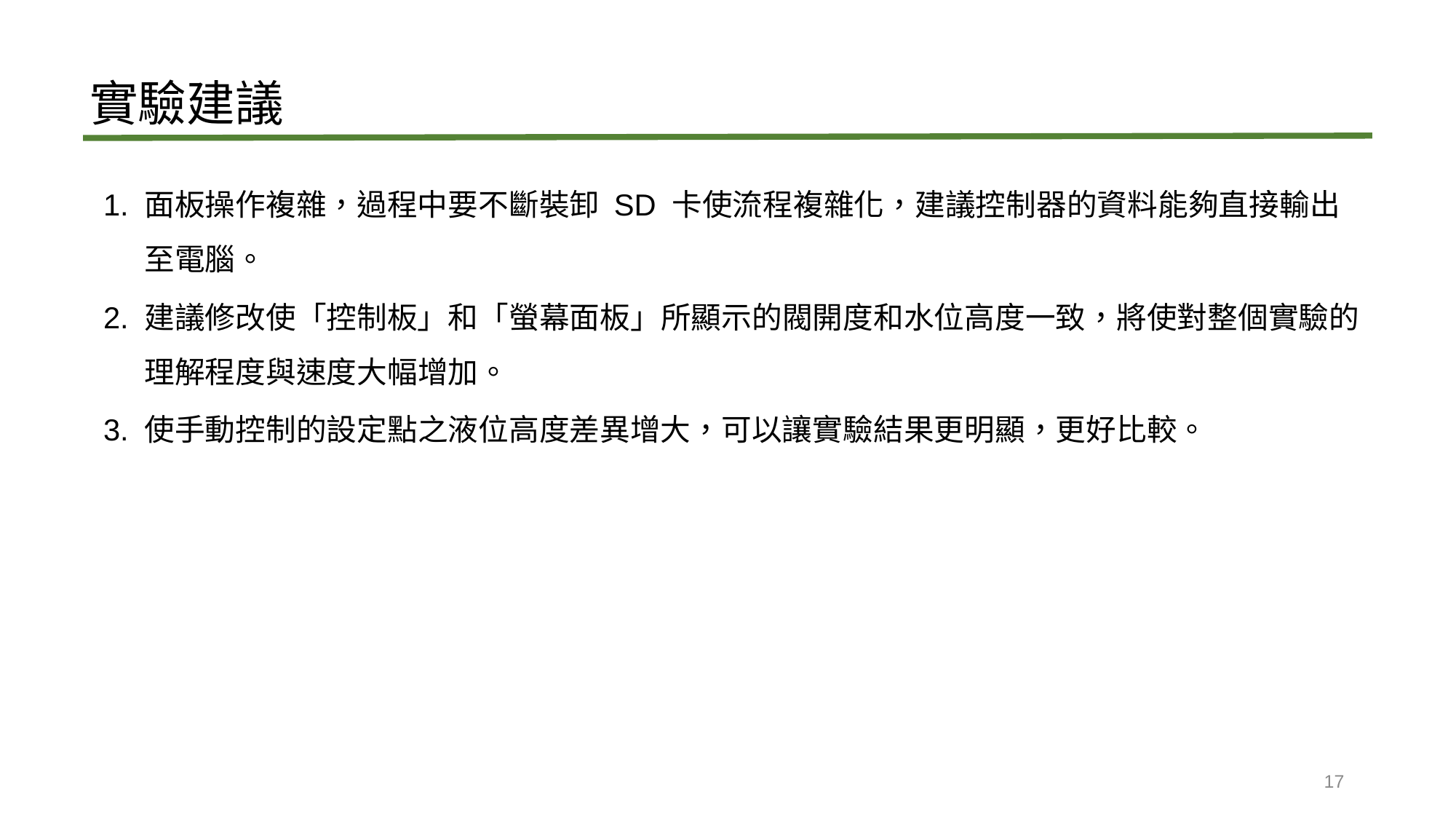

實驗建議
面板操作複雜，過程中要不斷裝卸 SD 卡使流程複雜化，建議控制器的資料能夠直接輸出至電腦。
建議修改使「控制板」和「螢幕面板」所顯示的閥開度和水位高度一致，將使對整個實驗的理解程度與速度大幅增加。
使手動控制的設定點之液位高度差異增大，可以讓實驗結果更明顯，更好比較。

17